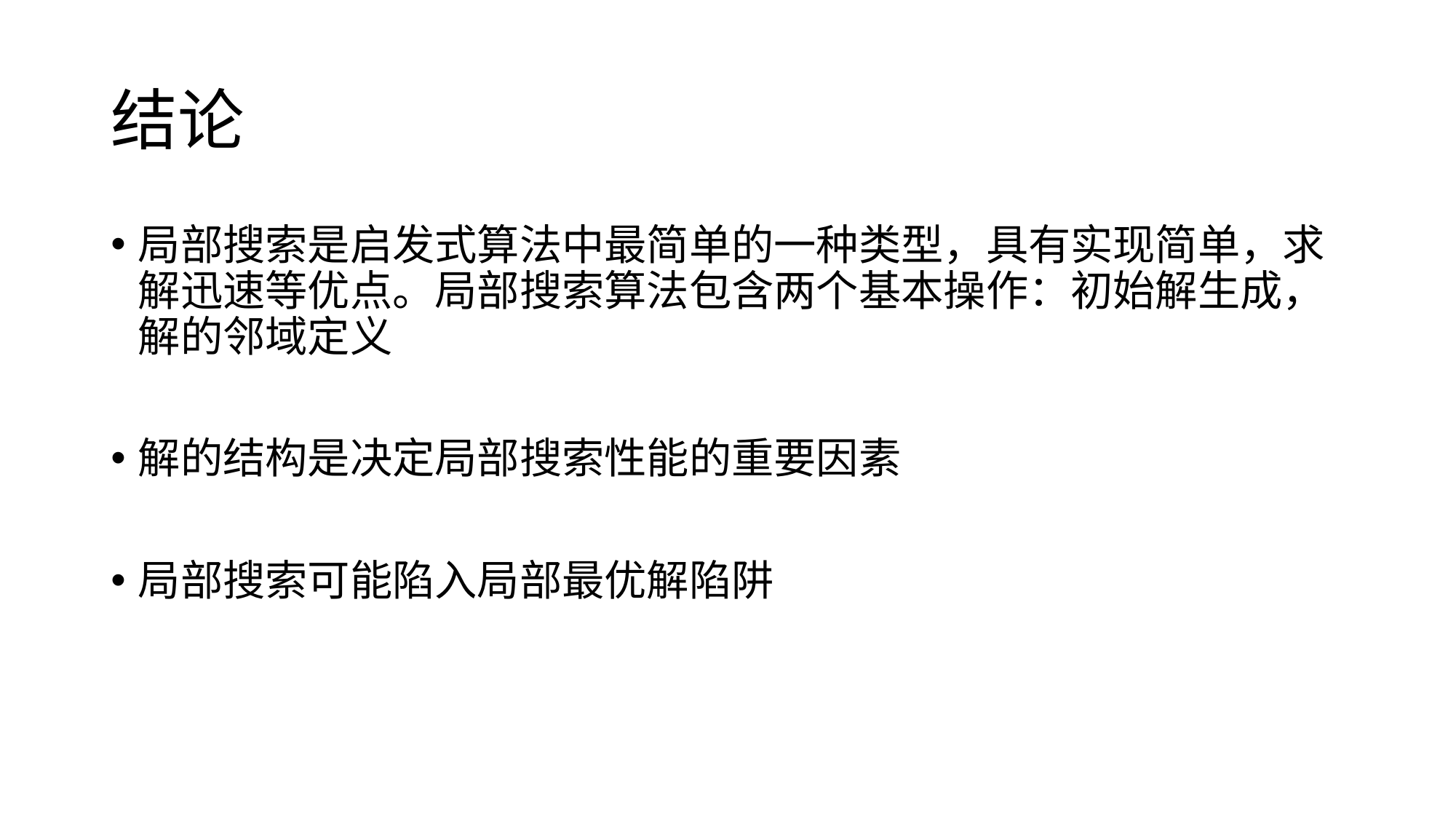

# 结论
局部搜索是启发式算法中最简单的一种类型，具有实现简单，求解迅速等优点。局部搜索算法包含两个基本操作：初始解生成，解的邻域定义

解的结构是决定局部搜索性能的重要因素

局部搜索可能陷入局部最优解陷阱